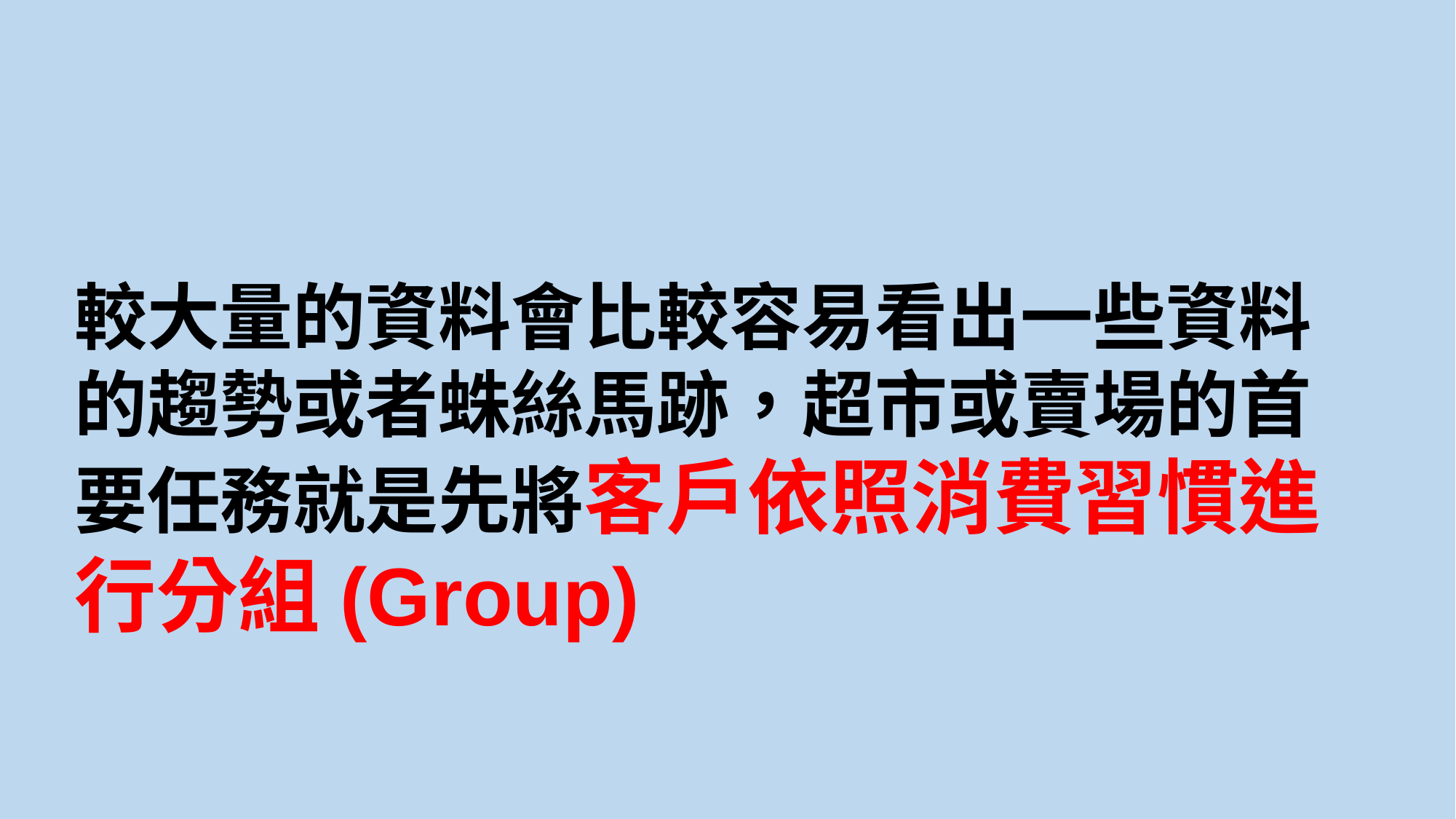

# 較大量的資料會比較容易看出一些資料的趨勢或者蛛絲馬跡，超市或賣場的首要任務就是先將客戶依照消費習慣進行分組(Group)